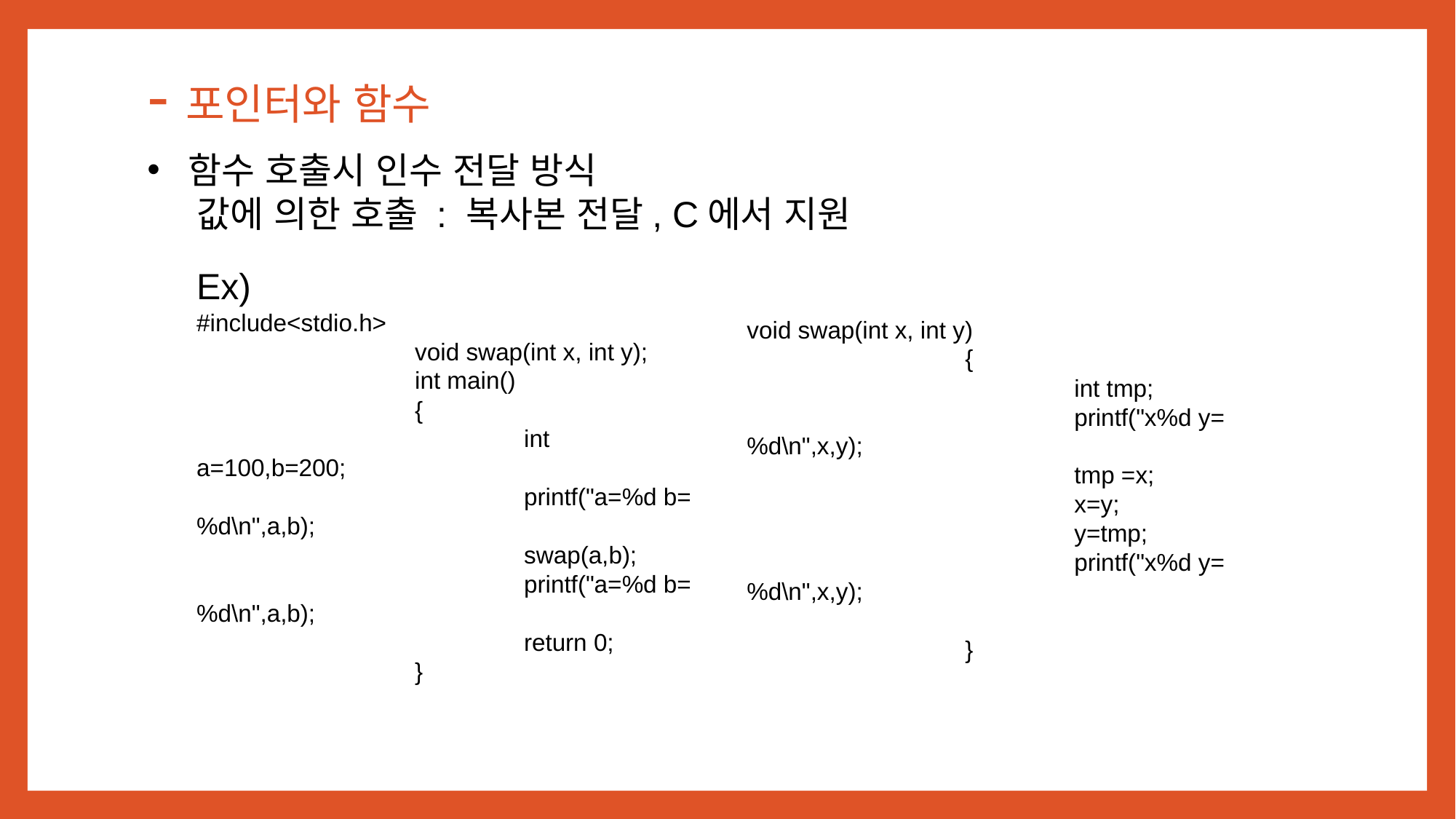

# -포인터와 함수
함수 호출시 인수 전달 방식
    값에 의한 호출 : 복사본 전달, C에서 지원
Ex)
#include<stdio.h>
		void swap(int x, int y);
		int main()
		{
			int a=100,b=200;
			printf("a=%d b=%d\n",a,b);
			swap(a,b);
			printf("a=%d b=%d\n",a,b);
			return 0;
		}

void swap(int x, int y)
		{
			int tmp;
			printf("x%d y=%d\n",x,y);
			tmp =x;
			x=y;
			y=tmp;
			printf("x%d y=%d\n",x,y);

		}